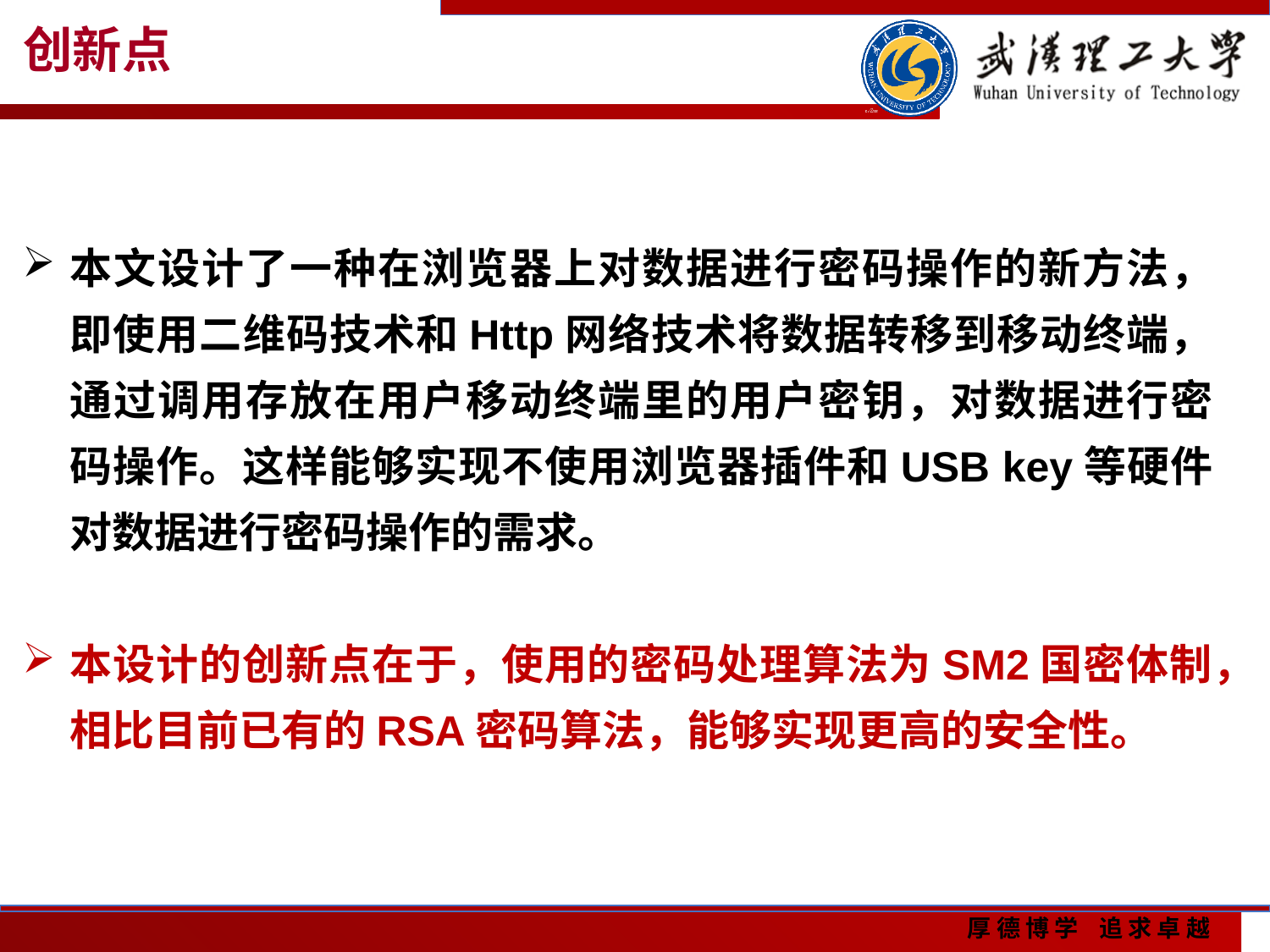

创新点
本文设计了一种在浏览器上对数据进行密码操作的新方法，即使用二维码技术和Http网络技术将数据转移到移动终端，通过调用存放在用户移动终端里的用户密钥，对数据进行密码操作。这样能够实现不使用浏览器插件和USB key等硬件对数据进行密码操作的需求。

本设计的创新点在于，使用的密码处理算法为SM2国密体制，相比目前已有的RSA密码算法，能够实现更高的安全性。